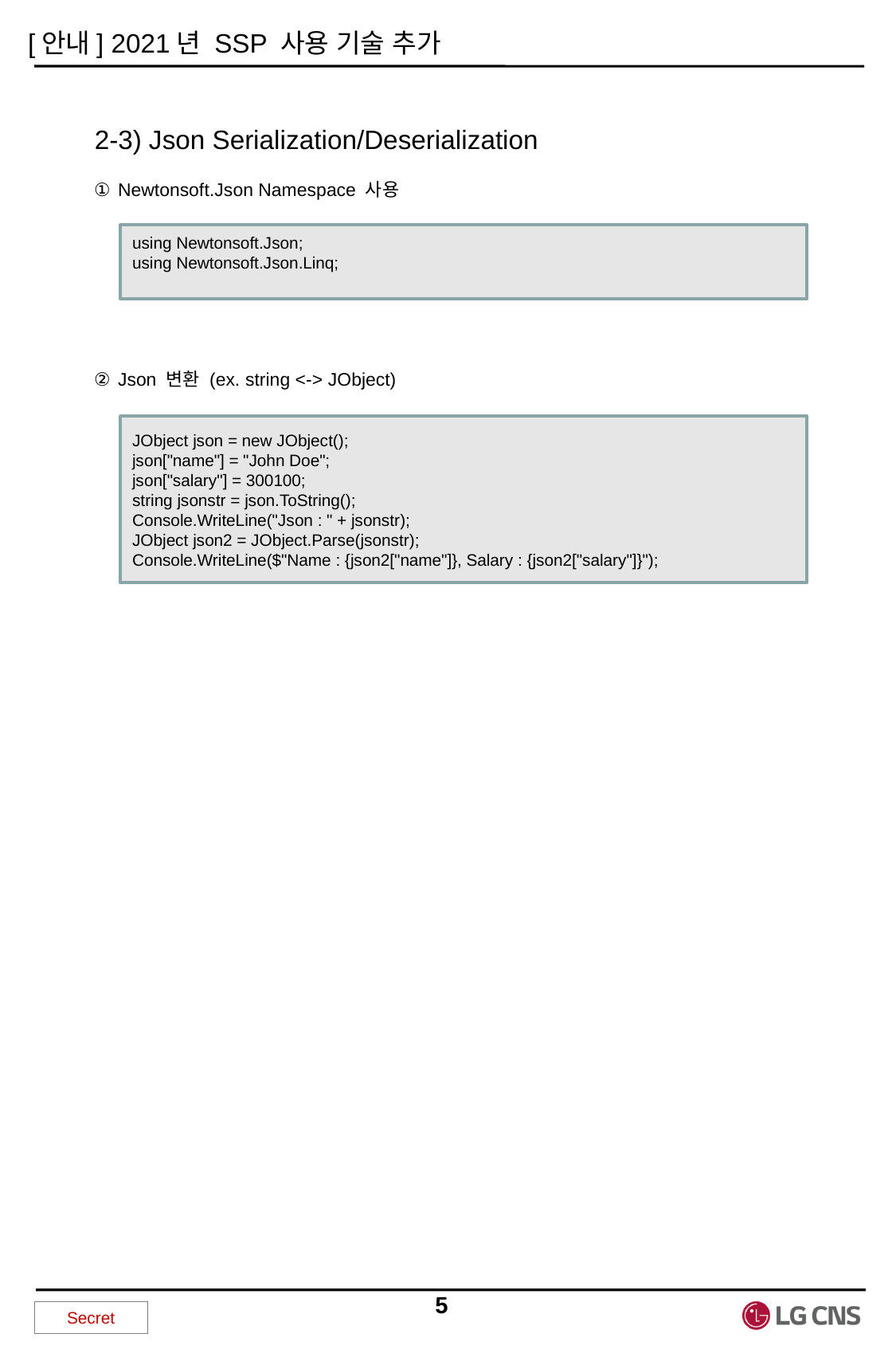

2-3) Json Serialization/Deserialization
Newtonsoft.Json Namespace 사용
Json 변환 (ex. string <-> JObject)
using Newtonsoft.Json;
using Newtonsoft.Json.Linq;

JObject json = new JObject();
json["name"] = "John Doe";
json["salary"] = 300100;
string jsonstr = json.ToString();
Console.WriteLine("Json : " + jsonstr);
JObject json2 = JObject.Parse(jsonstr);
Console.WriteLine($"Name : {json2["name"]}, Salary : {json2["salary"]}");